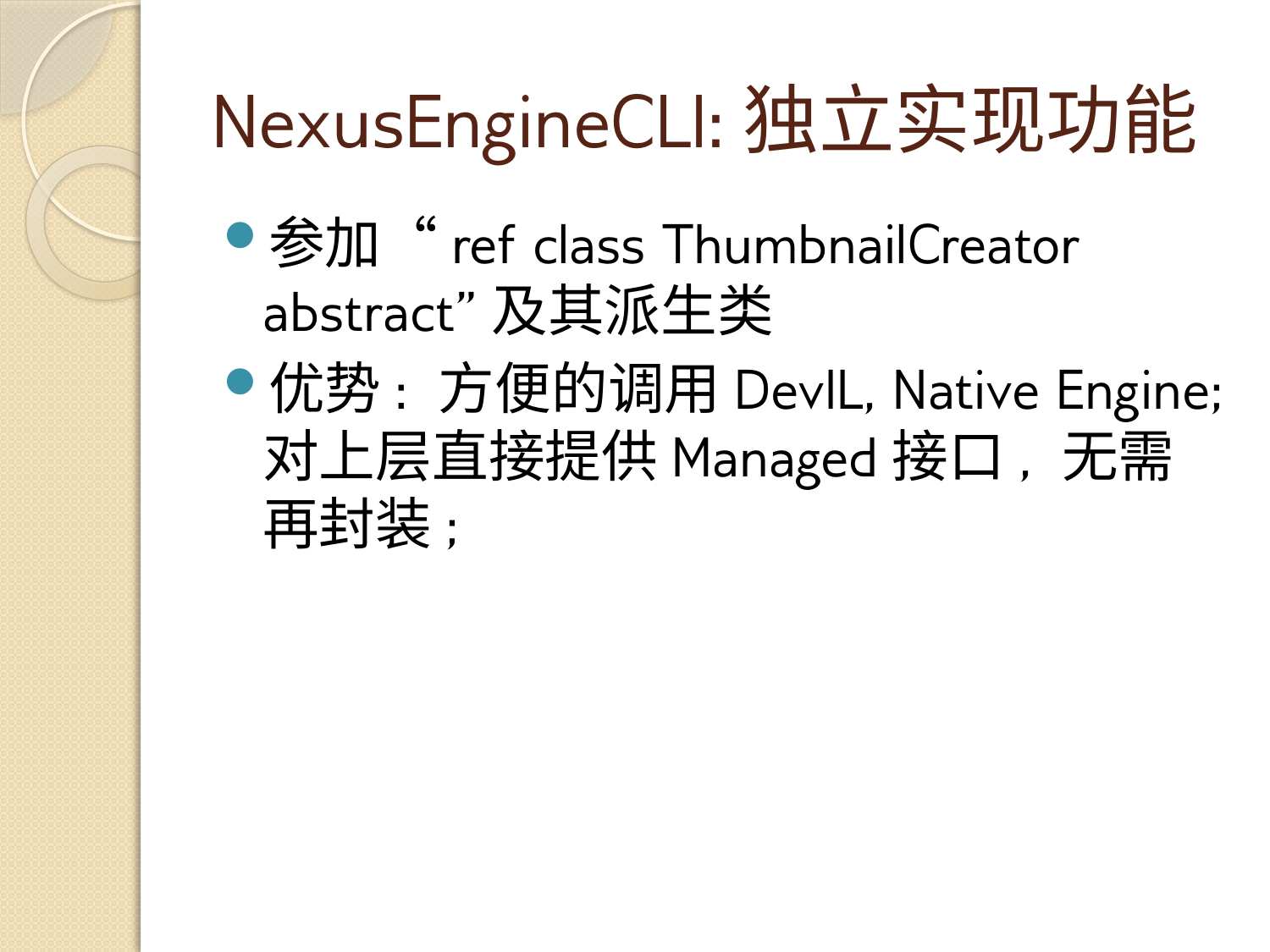

# NexusEngineCLI:独立实现功能
参加“ref class ThumbnailCreator abstract”及其派生类
优势: 方便的调用DevIL, Native Engine; 对上层直接提供Managed接口, 无需再封装;